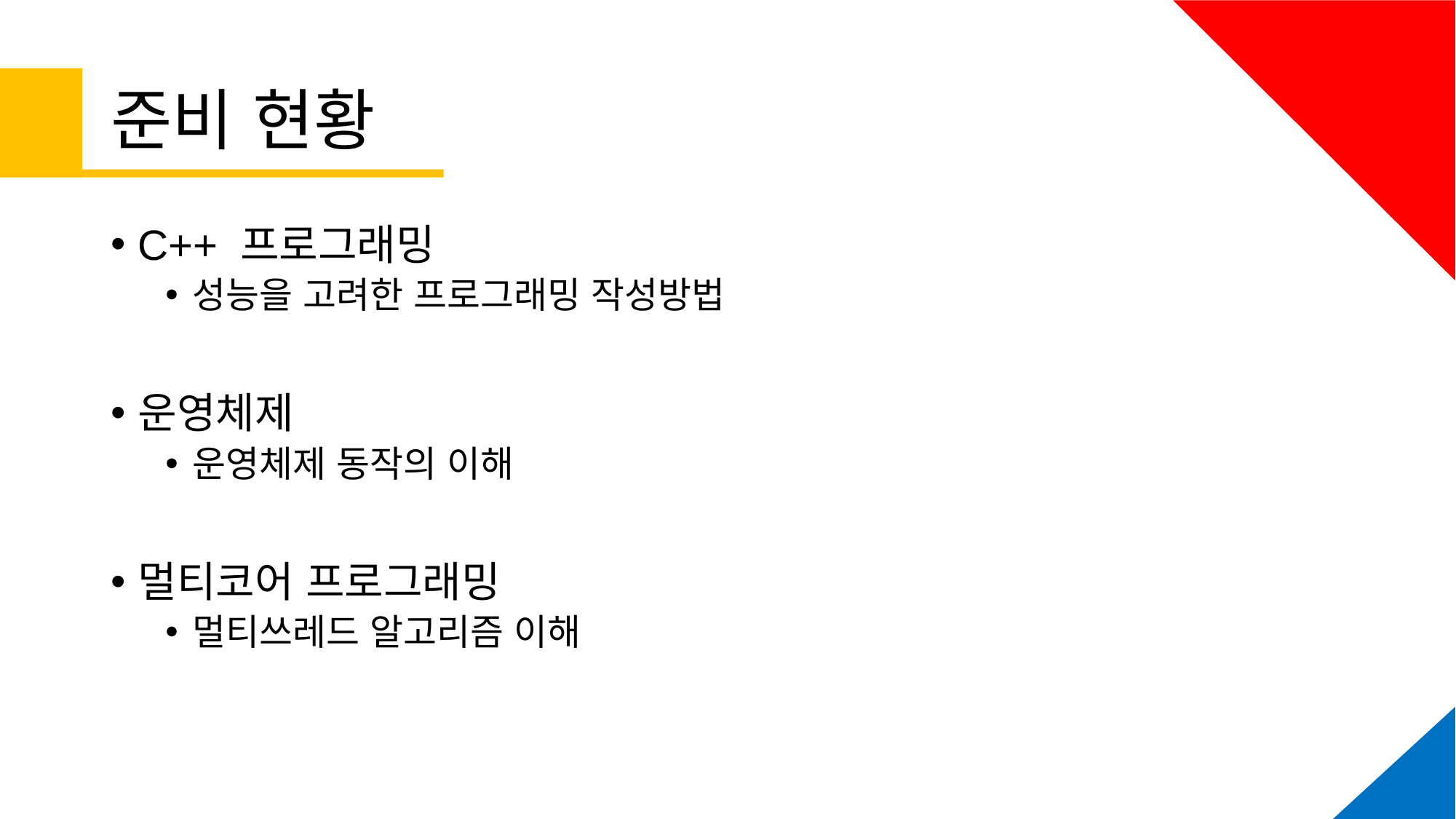

# 준비 현황

C++ 프로그래밍
성능을 고려한 프로그래밍 작성방법

운영체제
운영체제 동작의 이해

멀티코어 프로그래밍
멀티쓰레드 알고리즘 이해